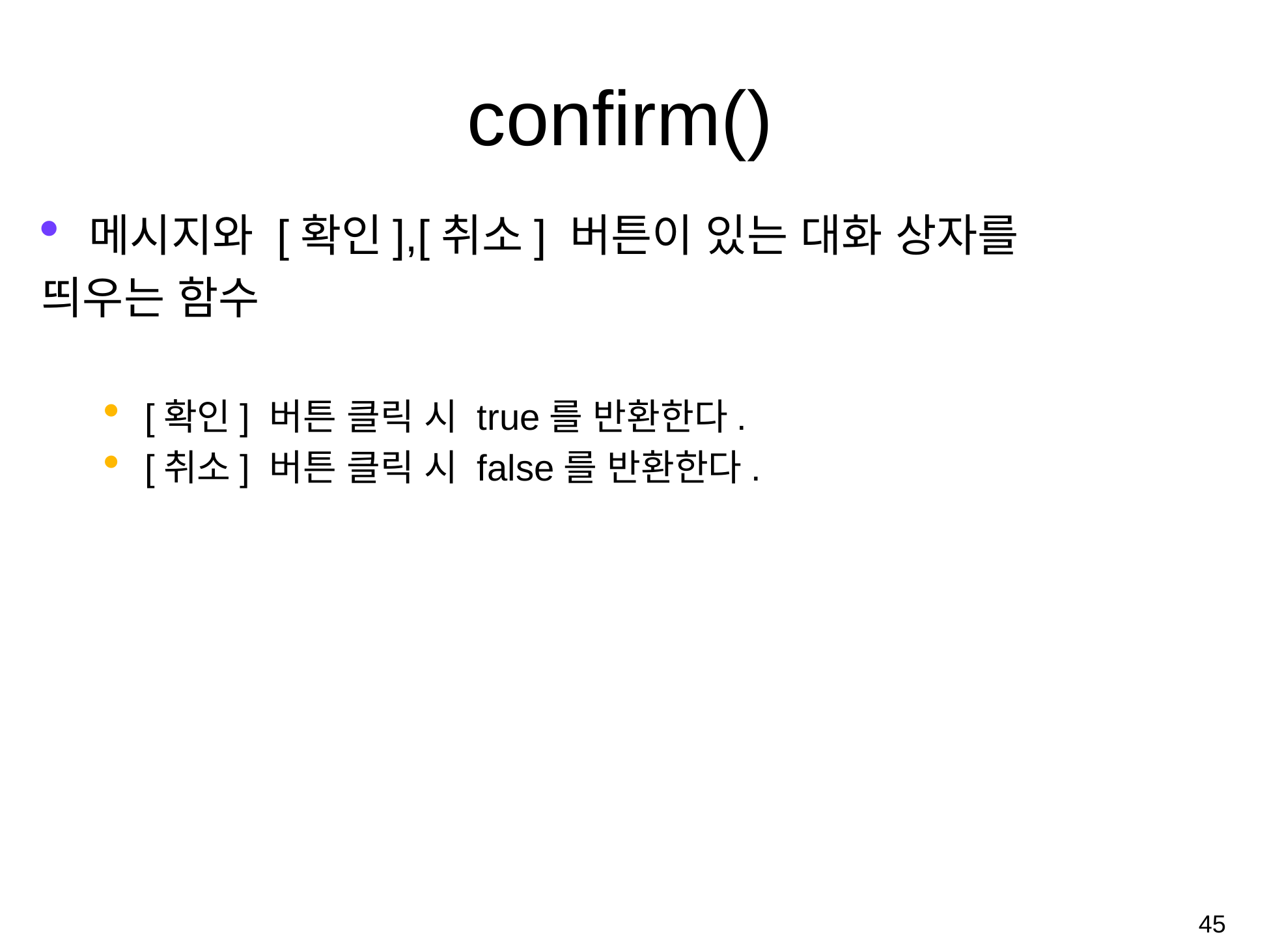

# confirm()
메시지와 [확인],[취소] 버튼이 있는 대화 상자를
띄우는 함수

[확인] 버튼 클릭 시 true를 반환한다.
[취소] 버튼 클릭 시 false를 반환한다.
45